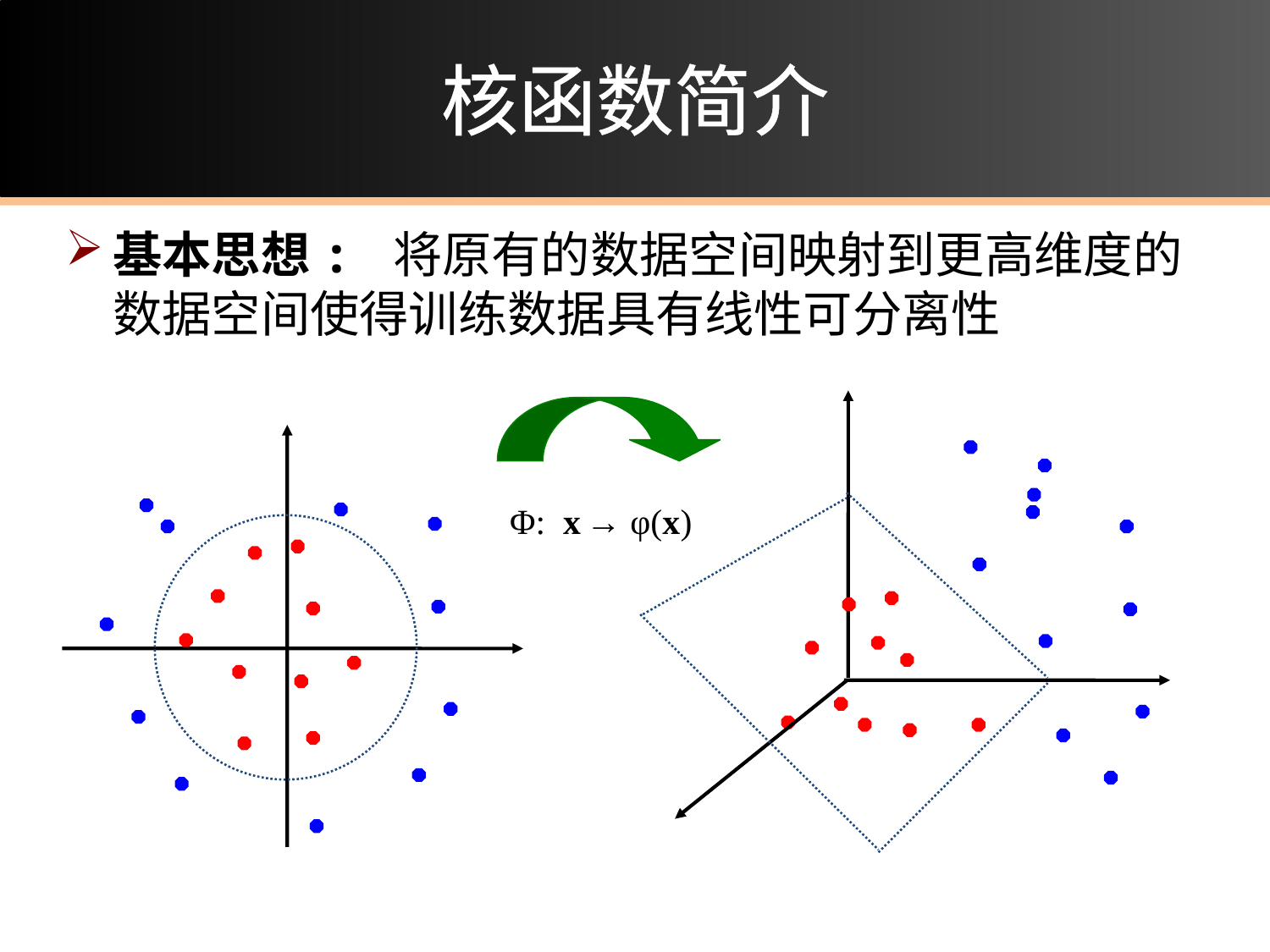

# 核函数简介
基本思想: 将原有的数据空间映射到更高维度的数据空间使得训练数据具有线性可分离性

Φ:  x → φ(x)